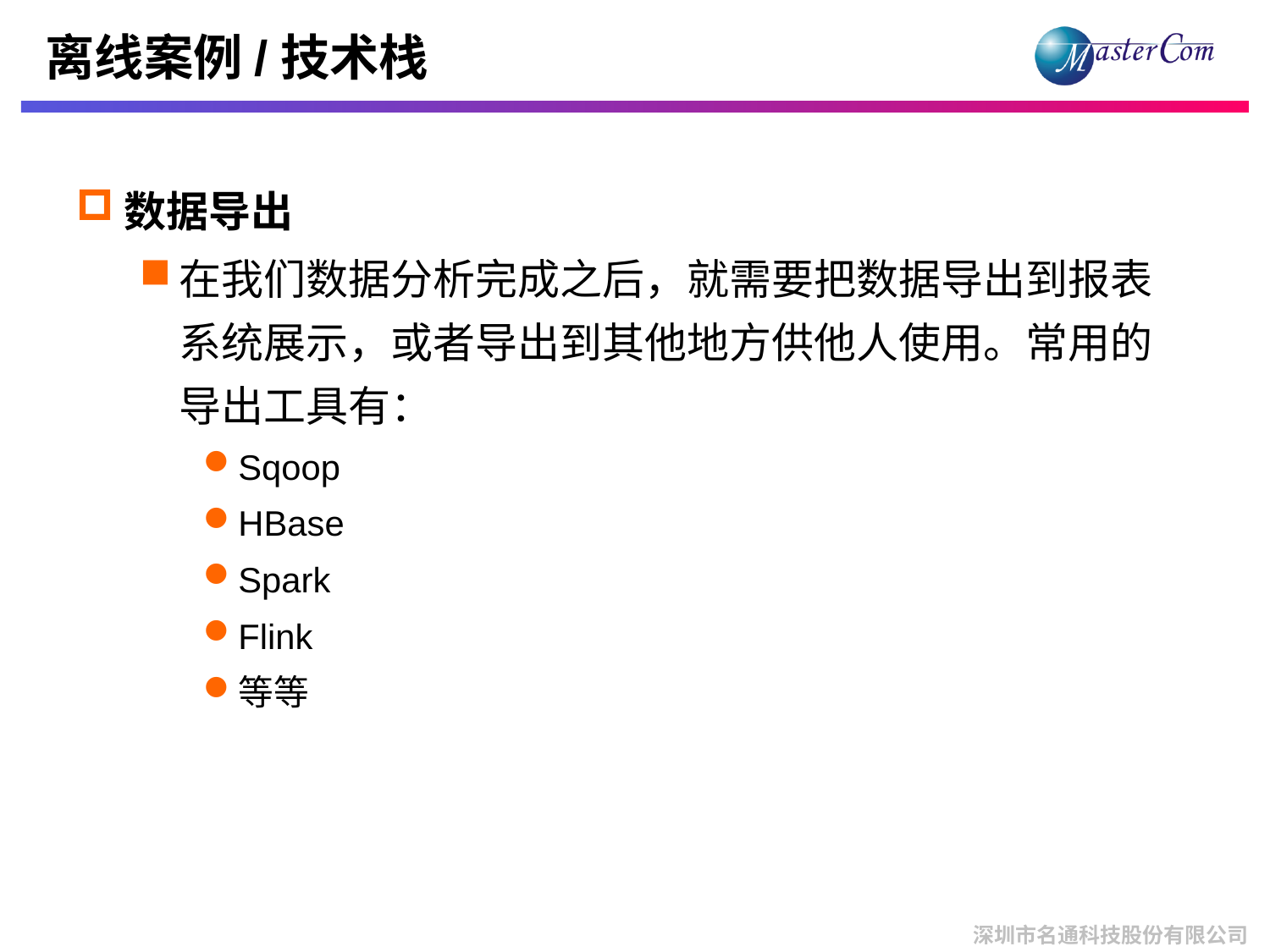

# 离线案例/技术栈
数据导出
在我们数据分析完成之后，就需要把数据导出到报表系统展示，或者导出到其他地方供他人使用。常用的导出工具有：
Sqoop
HBase
Spark
Flink
等等